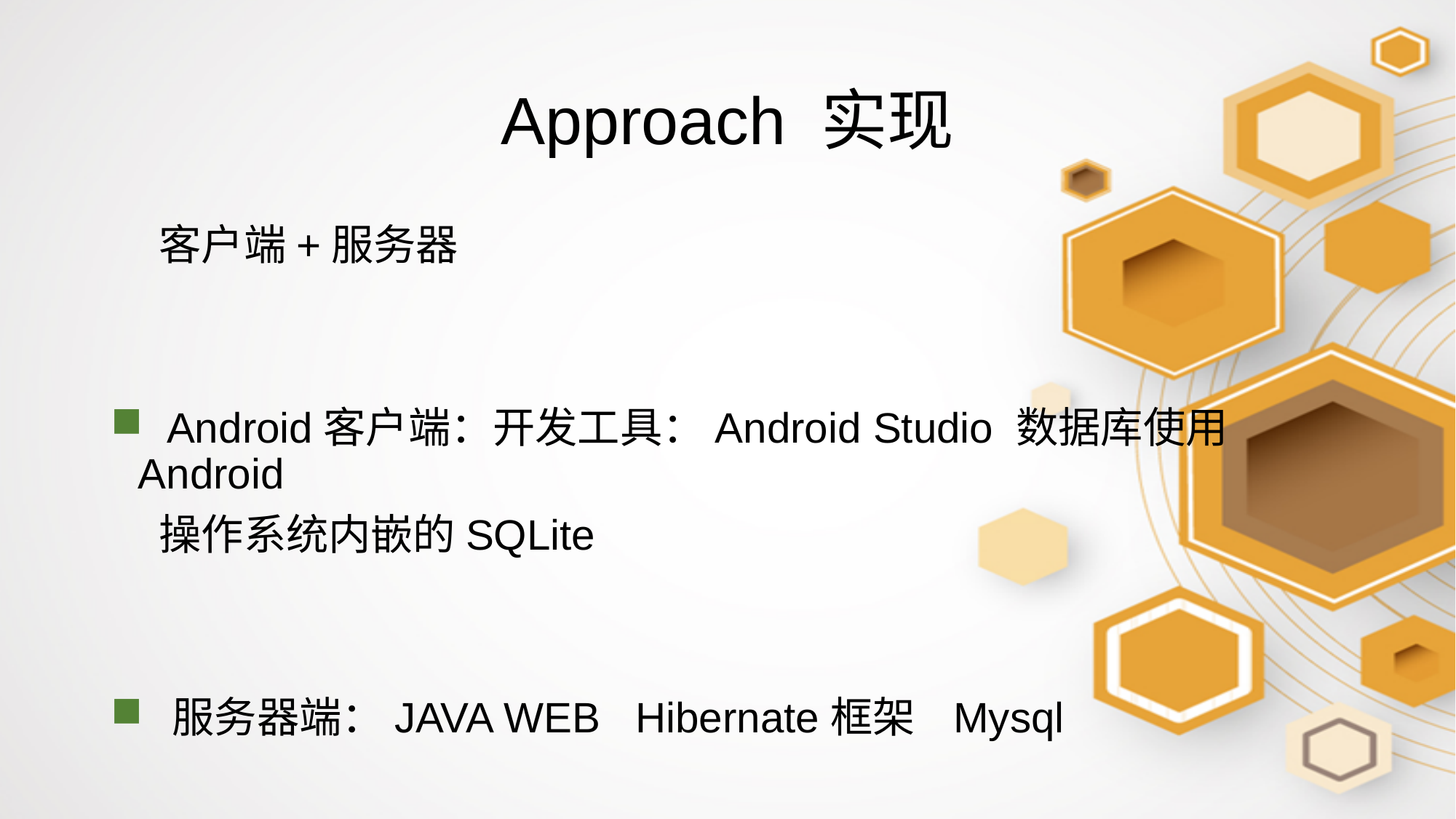

# Approach 实现
    客户端+服务器

  Android客户端：开发工具：Android Studio 数据库使用Android
    操作系统内嵌的SQLite

  服务器端：JAVA WEB   Hibernate框架   Mysql